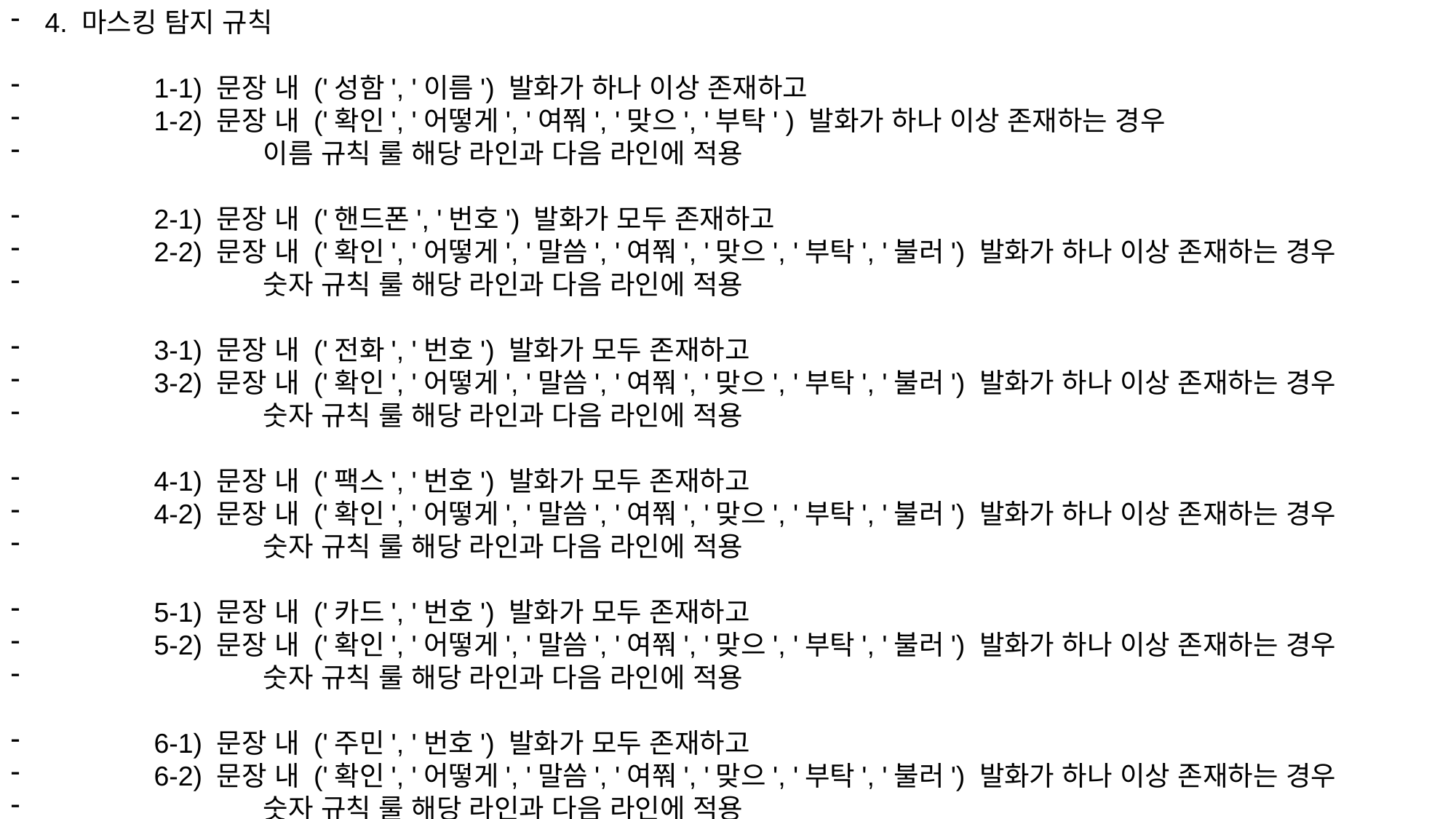

4. 마스킹 탐지 규칙

	1-1) 문장 내 ('성함', '이름') 발화가 하나 이상 존재하고
	1-2) 문장 내 ('확인', '어떻게', '여쭤', '맞으', '부탁' ) 발화가 하나 이상 존재하는 경우
		이름 규칙 룰 해당 라인과 다음 라인에 적용

	2-1) 문장 내 ('핸드폰', '번호') 발화가 모두 존재하고
	2-2) 문장 내 ('확인', '어떻게', '말씀', '여쭤', '맞으', '부탁', '불러') 발화가 하나 이상 존재하는 경우
		숫자 규칙 룰 해당 라인과 다음 라인에 적용

	3-1) 문장 내 ('전화', '번호') 발화가 모두 존재하고
	3-2) 문장 내 ('확인', '어떻게', '말씀', '여쭤', '맞으', '부탁', '불러') 발화가 하나 이상 존재하는 경우
		숫자 규칙 룰 해당 라인과 다음 라인에 적용

	4-1) 문장 내 ('팩스', '번호') 발화가 모두 존재하고
	4-2) 문장 내 ('확인', '어떻게', '말씀', '여쭤', '맞으', '부탁', '불러') 발화가 하나 이상 존재하는 경우
		숫자 규칙 룰 해당 라인과 다음 라인에 적용

	5-1) 문장 내 ('카드', '번호') 발화가 모두 존재하고
	5-2) 문장 내 ('확인', '어떻게', '말씀', '여쭤', '맞으', '부탁', '불러') 발화가 하나 이상 존재하는 경우
		숫자 규칙 룰 해당 라인과 다음 라인에 적용

	6-1) 문장 내 ('주민', '번호') 발화가 모두 존재하고
	6-2) 문장 내 ('확인', '어떻게', '말씀', '여쭤', '맞으', '부탁', '불러') 발화가 하나 이상 존재하는 경우
		숫자 규칙 룰 해당 라인과 다음 라인에 적용

	7-1) 문장 내 ('주민', '번호', '앞자리') 발화가 모두 존재하는 경우
		생일 규칙 룰 해당 라인과 다음 라인에 적용

	8-1) 문장 내 ('주민', '번호') 발화가 모두 존재하고
	8-2) 문장 내 ('확인', '어떻게', '말씀', '여쭤', '맞으', '부탁', '불러') 발화가 하나 이상 존재하는 경우
		숫자 규칙 룰 해당 라인과 다음 라인에 적용

	9-1) 문장 내 ('면허', '번호') 발화가 모두 존재하고
	9-2) 문장 내 ('확인', '어떻게', '말씀', '여쭤', '맞으', '부탁', '불러') 발화가 하나 이상 존재하는 경우
		숫자 규칙 룰 해당 라인과 다음 라인에 적용

	10-1) 문장 내 ('외국인', '등록', '번호') 발화가 모두 존재하고
	10-2) 문장 내 ('확인', '어떻게', '말씀', '여쭤', '맞으', '부탁', '불러') 발화가 하나 이상 존재하는 경우
		숫자 규칙 룰 해당 라인과 다음 라인에 적용

	11-1) 문장 내 ('계좌', '번호') 발화가 모두 존재하고
	11-2) 문장 내 ('확인', '어떻게', '말씀', '여쭤', '맞으', '부탁', '불러') 발화가 하나 이상 존재하는 경우
		숫자 규칙 룰 해당 라인과 다음 라인에 적용

	12-1) 문장 내 ('신한', '농협', '우리', '하나', '기업', '국민', '외환', '씨티', '수협', '대구', '부산', '광주', '제주', '전북', '경남', '케이', '카카오') 발화가 하나 이상 존재하고
	12-2) 문장 내 ('은행', '뱅크') 발화가 하나 이상 존재하는 경우
		숫자 규칙 룰 해당 라인과 다음 라인에 적용

	13-1) 문장 내 ('주소') 발화가 존재하고
	13-2) 문장 내 ('확인', '어떻게', '말씀', '여쭤', '맞으', '부탁', '불러') 발화가 하나 이상 존재하는 경우
		주소 룰 해당 라인과 다음 라인에 적용

	14-1) 문장 내 ('서울', '경기', '부산', '광주', '대구', '울산', '대전', '충청', '충북', '충남', '경상', '경북', '경남', '제주') 발화가 하나 이상 존재하는 경우
		주소 룰 해당 라인과 다음 라인에 적용

	15-1) 문장 내 ('생년월일') 발화가 존재하고
	15-2) 문장 내 ('확인', '어떻게', '말씀', '여쭤', '맞으', '부탁', '불러', '구요') 발화가 하나 이상 존재하는 경우
		생일 룰 해당 라인과 다음 라인에 적용

	16-1) 해당 라인에 아무런 마스킹 룰이 없는 경우
		기타 룰 해당 라인에 적용